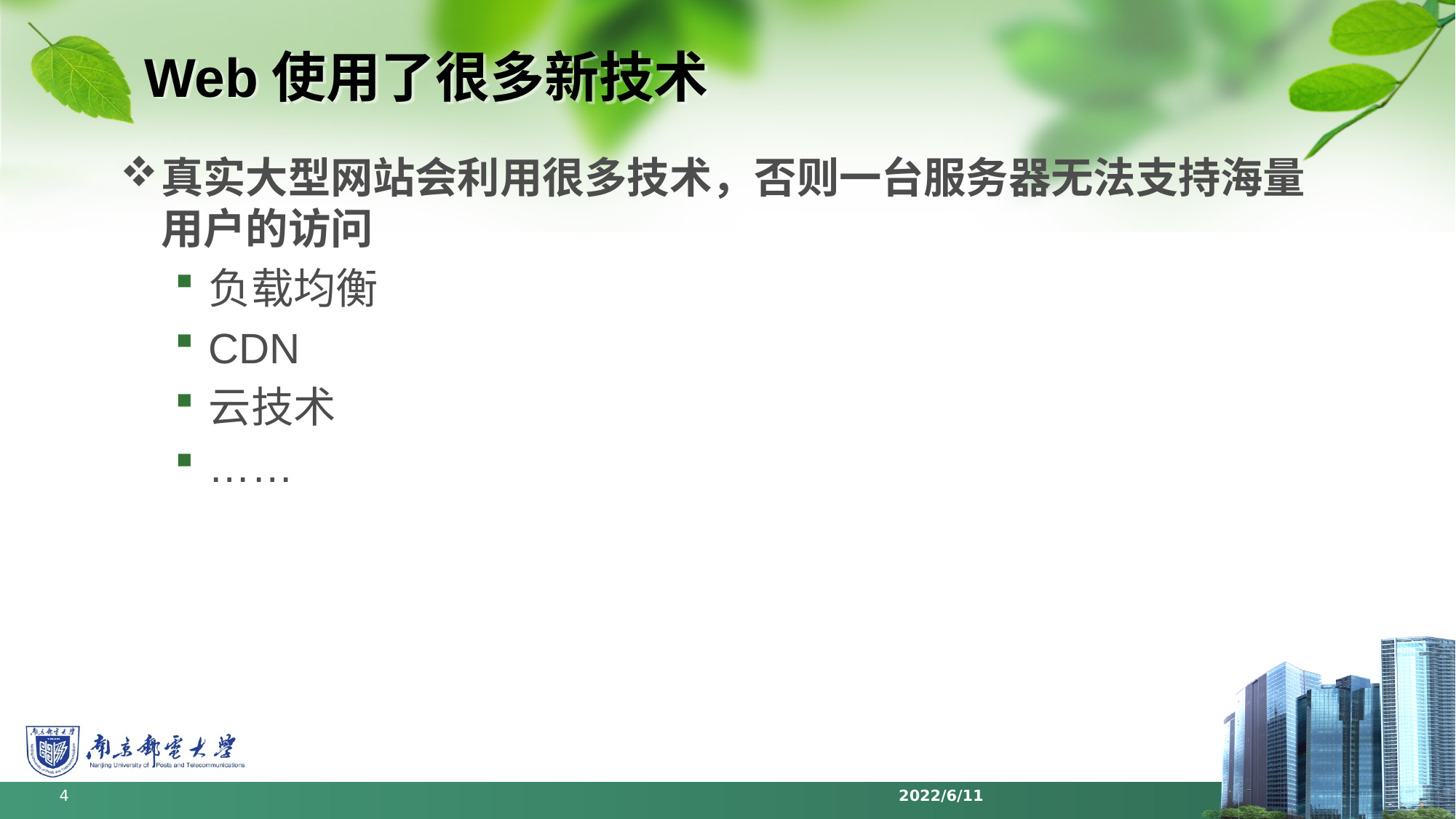

# Web使用了很多新技术
真实大型网站会利用很多技术，否则一台服务器无法支持海量用户的访问
负载均衡
CDN
云技术
……

4
2022/6/11